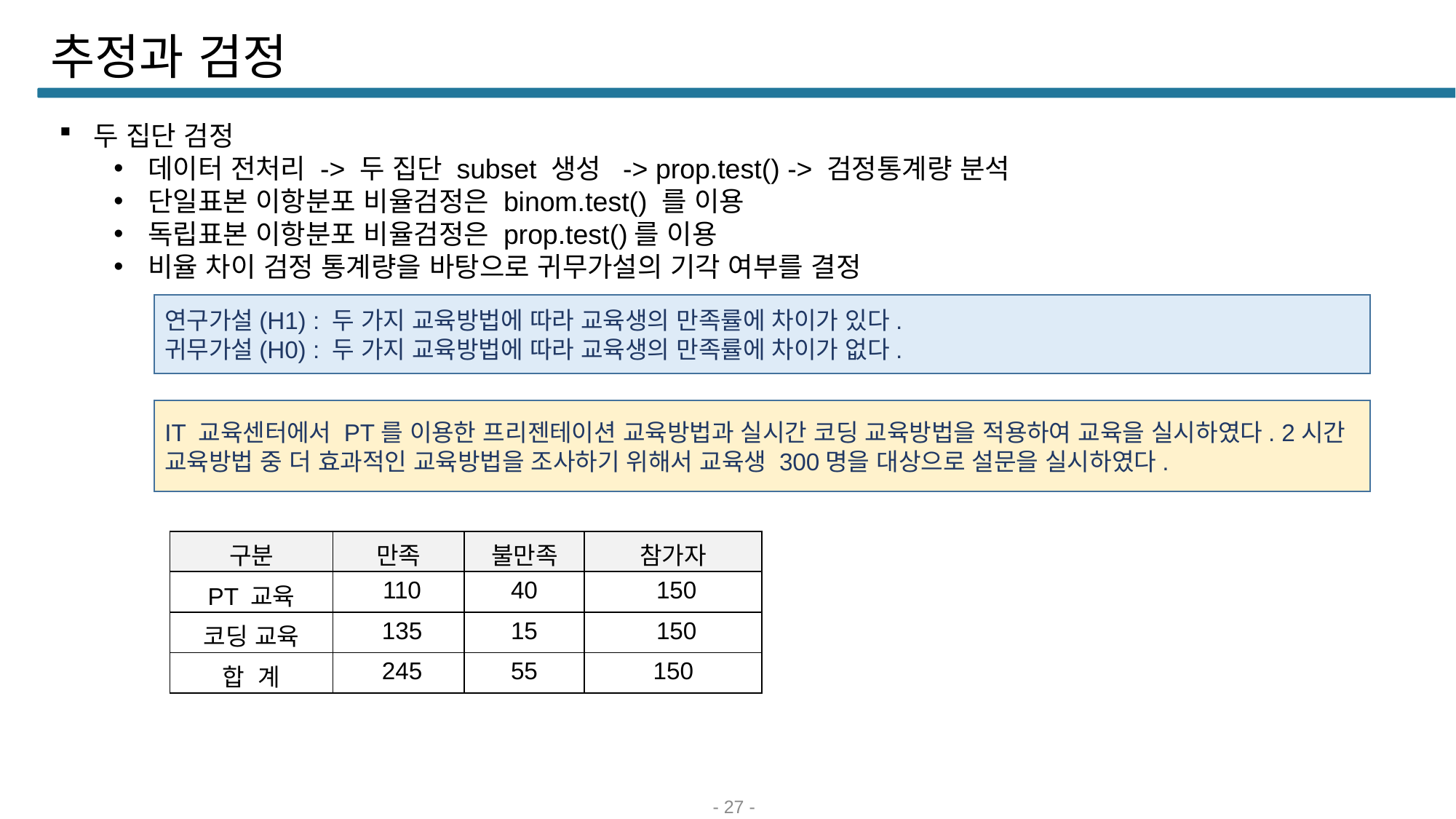

# 추정과 검정
두 집단 검정
데이터 전처리 -> 두 집단 subset 생성  -> prop.test() -> 검정통계량 분석
단일표본 이항분포 비율검정은 binom.test() 를 이용
독립표본 이항분포 비율검정은 prop.test()를 이용
비율 차이 검정 통계량을 바탕으로 귀무가설의 기각 여부를 결정

연구가설(H1) : 두 가지 교육방법에 따라 교육생의 만족률에 차이가 있다.
귀무가설(H0) : 두 가지 교육방법에 따라 교육생의 만족률에 차이가 없다.
IT 교육센터에서 PT를 이용한 프리젠테이션 교육방법과 실시간 코딩 교육방법을 적용하여 교육을 실시하였다. 2시간 교육방법 중 더 효과적인 교육방법을 조사하기 위해서 교육생 300명을 대상으로 설문을 실시하였다.
| 구분 | 만족 | 불만족 | 참가자 |
| --- | --- | --- | --- |
| PT 교육 | 110 | 40 | 150 |
| 코딩 교육 | 135 | 15 | 150 |
| 합 계 | 245 | 55 | 150 |
- 27 -